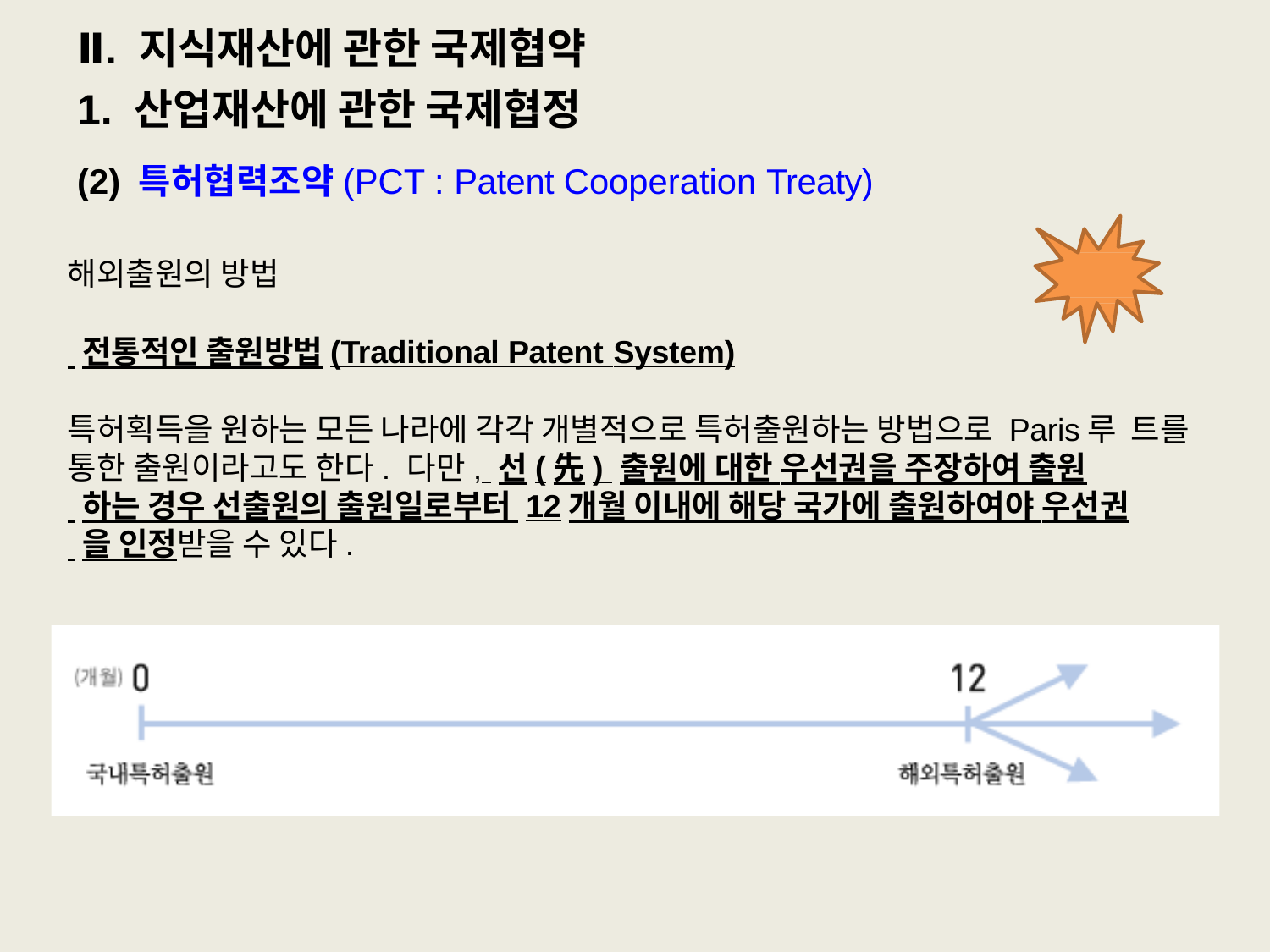

# Ⅱ. 지식재산에 관한 국제협약
1. 산업재산에 관한 국제협정
(2) 특허협력조약(PCT : Patent Cooperation Treaty)

해외출원의 방법

 전통적인 출원방법(Traditional Patent System)

특허획득을 원하는 모든 나라에 각각 개별적으로 특허출원하는 방법으로 Paris루  트를 통한 출원이라고도 한다. 다만, 선(先) 출원에 대한 우선권을 주장하여 출원
 하는 경우 선출원의 출원일로부터 12개월 이내에 해당 국가에 출원하여야 우선권
 을 인정받을 수 있다.